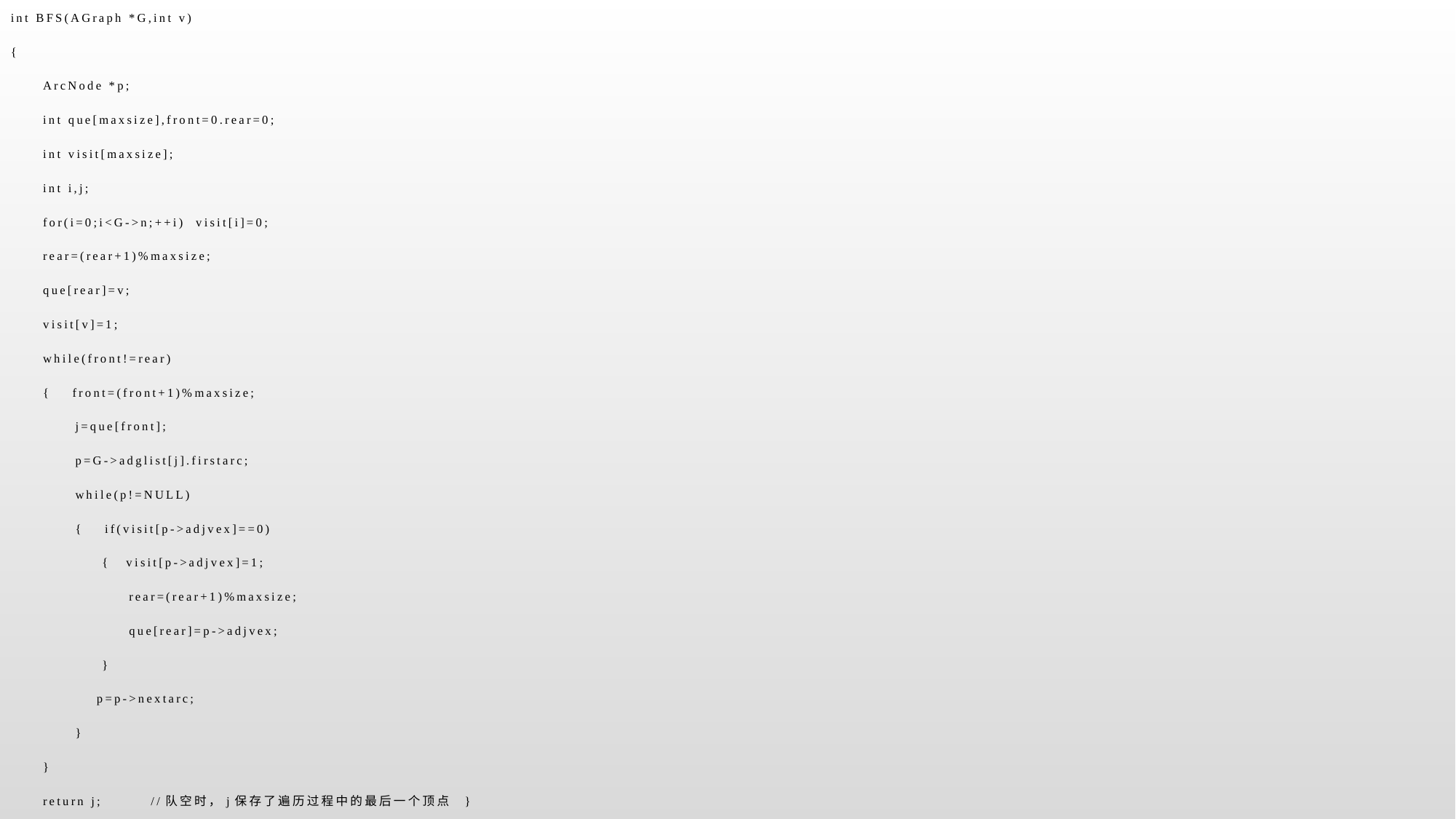

int BFS(AGraph *G,int v)
{
      ArcNode *p;
      int que[maxsize],front=0.rear=0;
      int visit[maxsize];
      int i,j;
      for(i=0;i<G->n;++i)  visit[i]=0;
      rear=(rear+1)%maxsize;
      que[rear]=v;
      visit[v]=1;
      while(front!=rear)
      {    front=(front+1)%maxsize;
            j=que[front];
            p=G->adglist[j].firstarc;
            while(p!=NULL)
            {    if(visit[p->adjvex]==0)
                 {   visit[p->adjvex]=1;
                      rear=(rear+1)%maxsize;
                      que[rear]=p->adjvex;
                 }
                p=p->nextarc;
            }
      }
      return j;         //队空时，j保存了遍历过程中的最后一个顶点  }